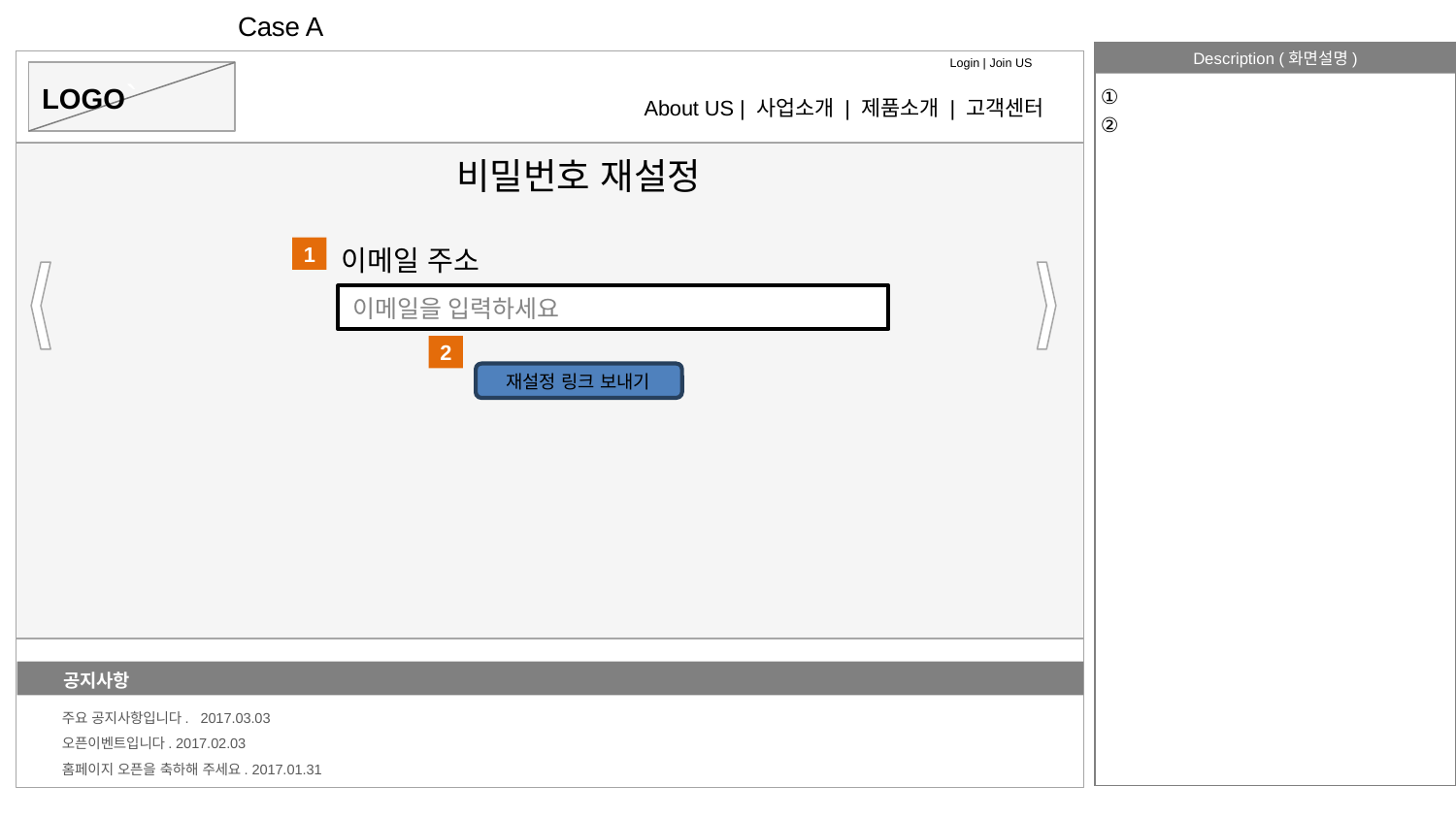

3.1
# Case A
Login | Join US

`
`
LOGO
①
②

About US | 사업소개 | 제품소개 | 고객센터
`
비밀번호 재설정
이메일 주소
1

이메일을 입력하세요
2
재설정 링크 보내기

공지사항
주요 공지사항입니다.   2017.03.03
오픈이벤트입니다. 2017.02.03
홈페이지 오픈을 축하해 주세요. 2017.01.31